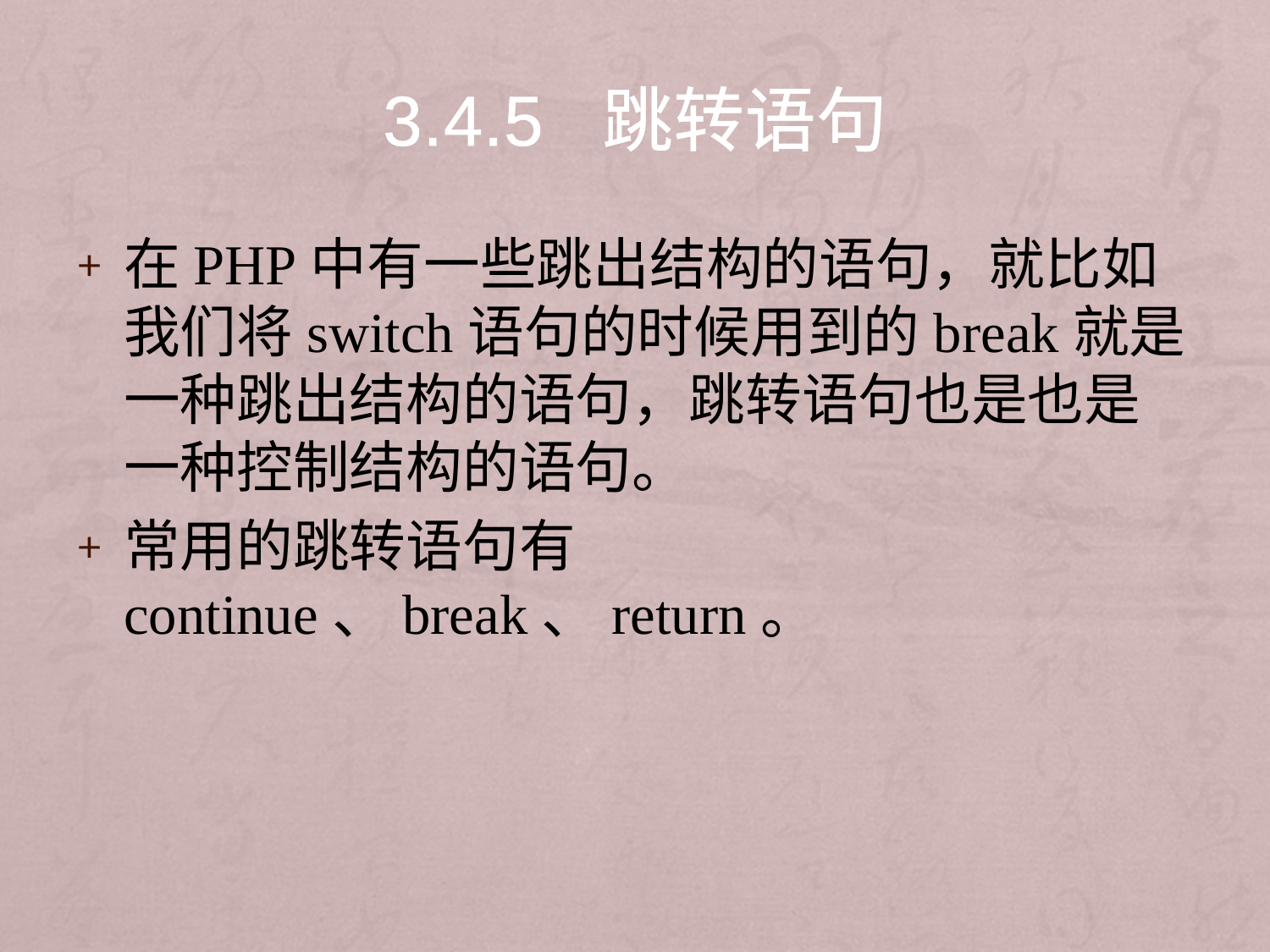

# 3.4.5  跳转语句
在PHP中有一些跳出结构的语句，就比如我们将switch语句的时候用到的break就是一种跳出结构的语句，跳转语句也是也是一种控制结构的语句。
常用的跳转语句有continue、break、return。